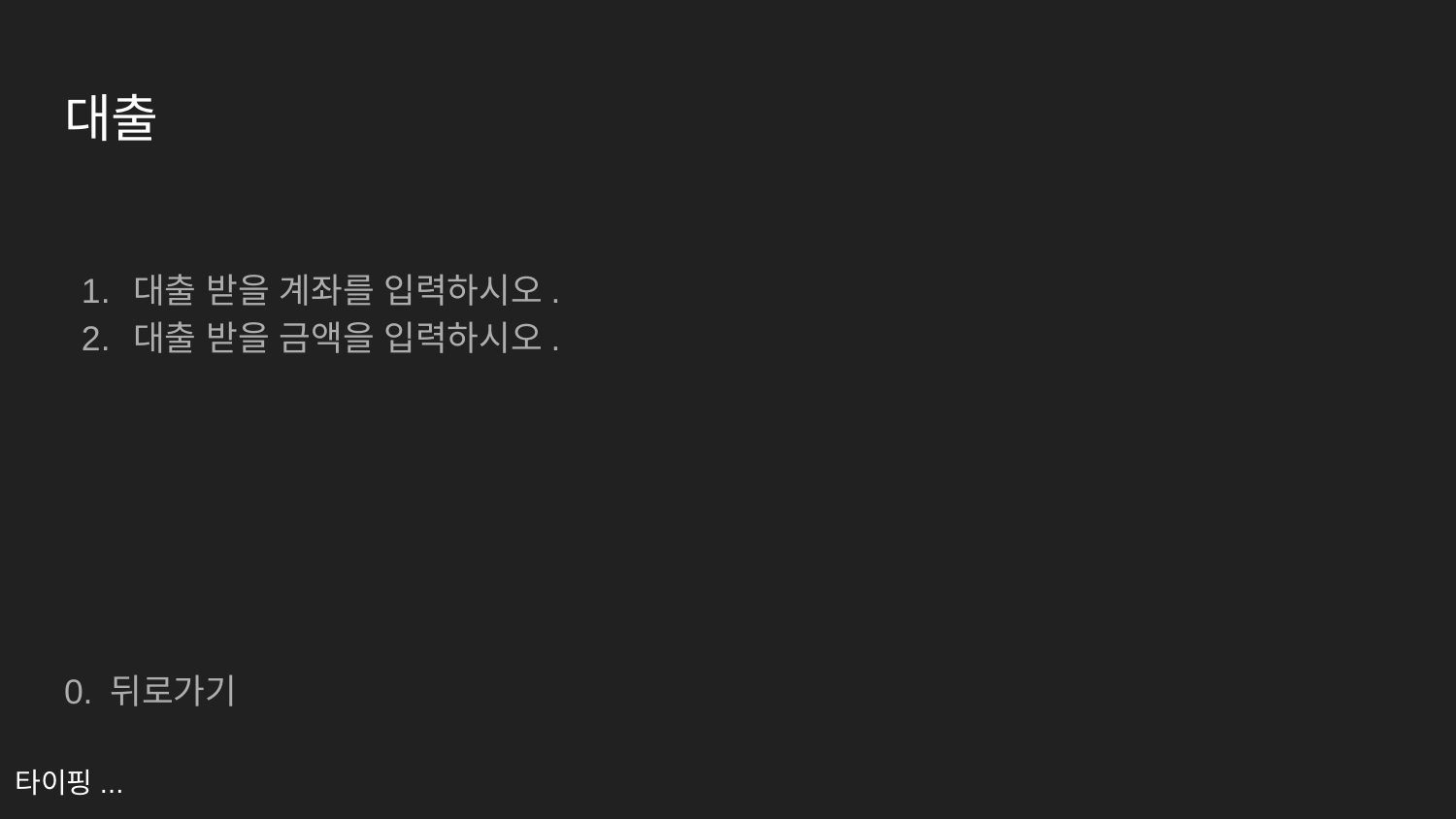

# 대출

대출 받을 계좌를 입력하시오.
대출 받을 금액을 입력하시오.

0. 뒤로가기
타이핑...